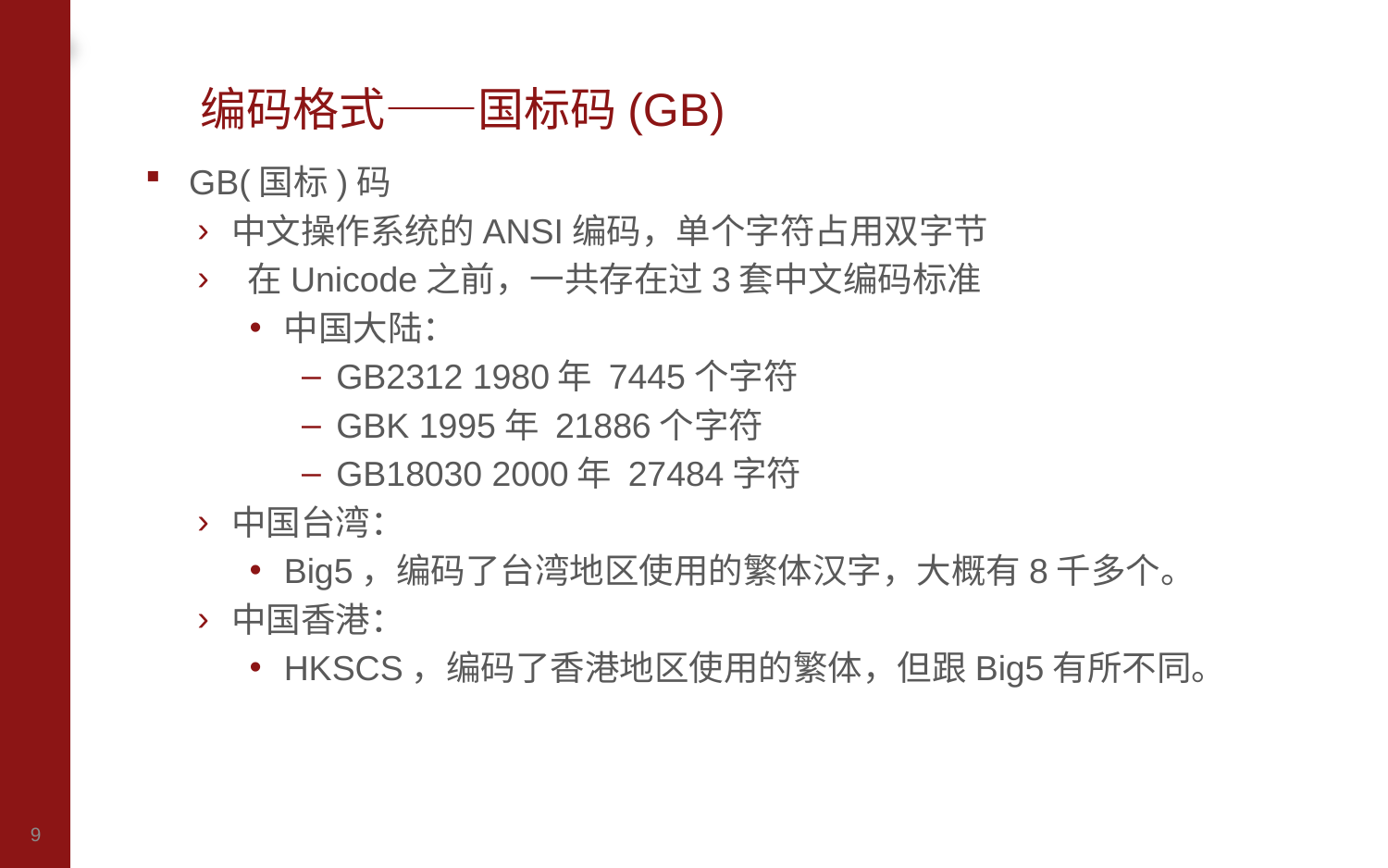

# 编码格式——国标码(GB)
GB(国标)码
中文操作系统的ANSI编码，单个字符占用双字节
 在Unicode之前，一共存在过3套中文编码标准
中国大陆：
GB2312 1980年 7445个字符
GBK 1995年 21886个字符
GB18030 2000年 27484字符
中国台湾：
Big5，编码了台湾地区使用的繁体汉字，大概有8千多个。
中国香港：
HKSCS，编码了香港地区使用的繁体，但跟Big5有所不同。
9